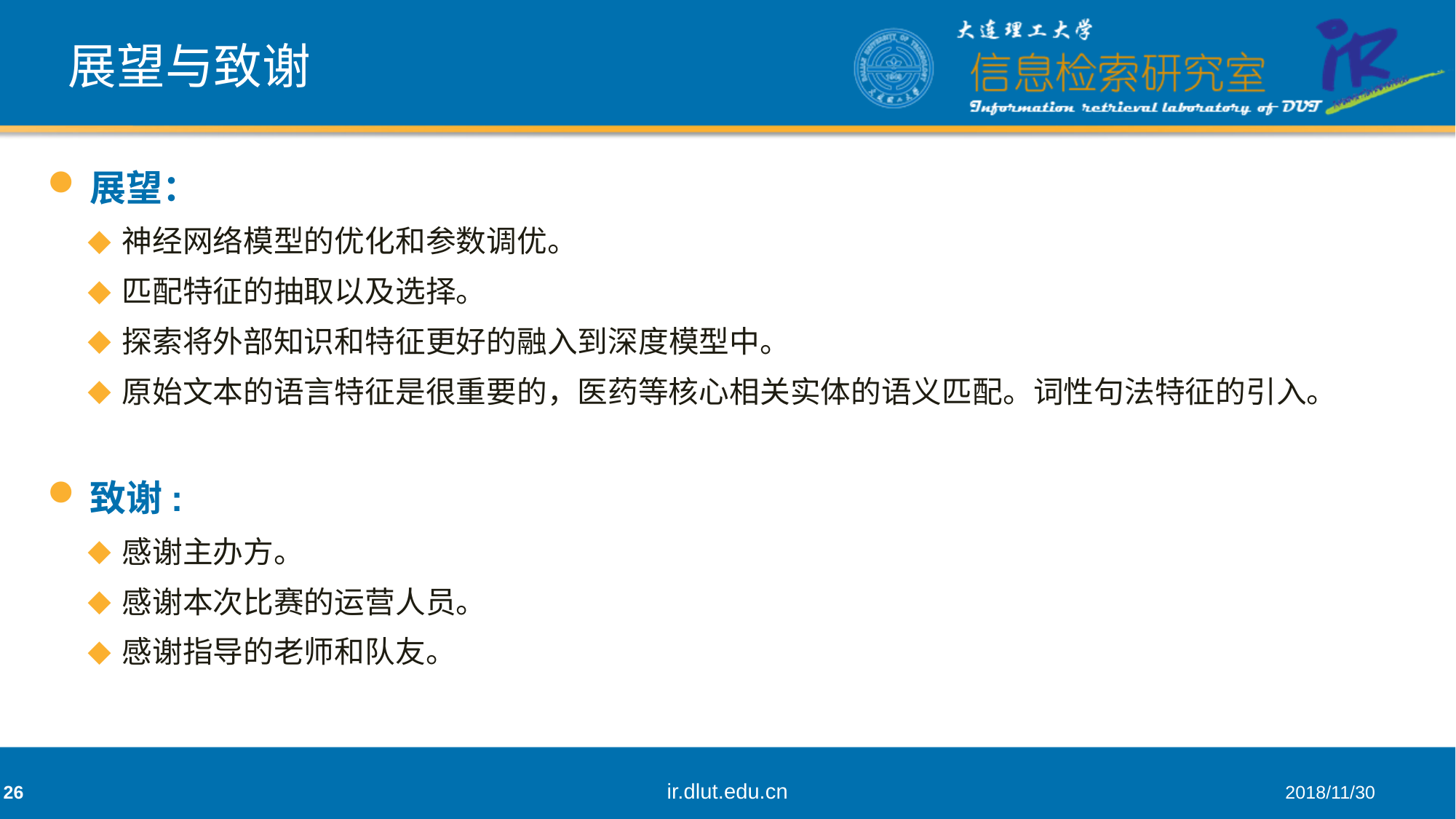

# 展望与致谢
展望：
神经网络模型的优化和参数调优。
匹配特征的抽取以及选择。
探索将外部知识和特征更好的融入到深度模型中。
原始文本的语言特征是很重要的，医药等核心相关实体的语义匹配。词性句法特征的引入。

致谢:
感谢主办方。
感谢本次比赛的运营人员。
感谢指导的老师和队友。